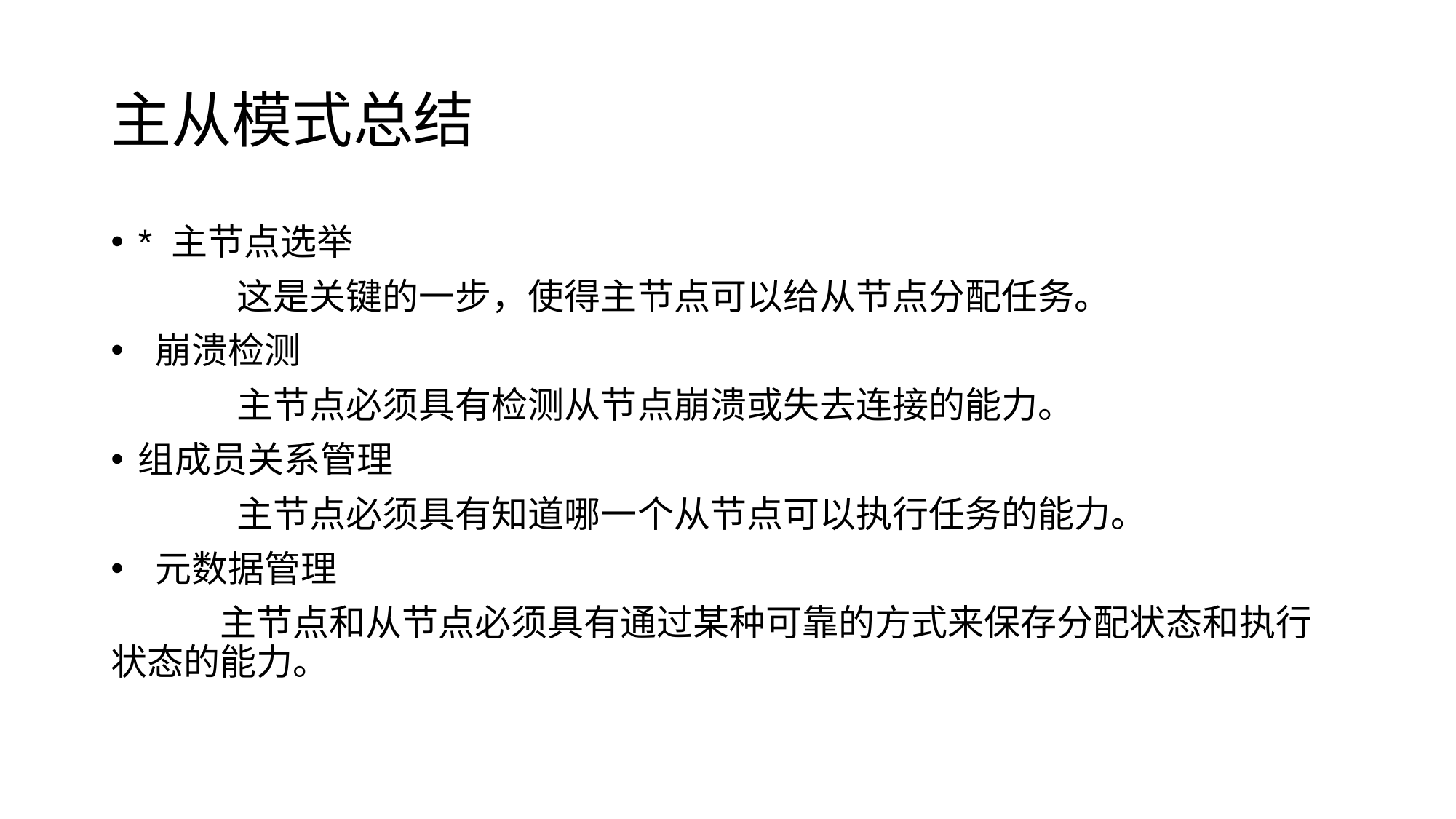

# 主从模式总结
* 主节点选举
	 这是关键的一步，使得主节点可以给从节点分配任务。
 崩溃检测
	 主节点必须具有检测从节点崩溃或失去连接的能力。
组成员关系管理
	 主节点必须具有知道哪一个从节点可以执行任务的能力。
 元数据管理
	主节点和从节点必须具有通过某种可靠的方式来保存分配状态和执行状态的能力。